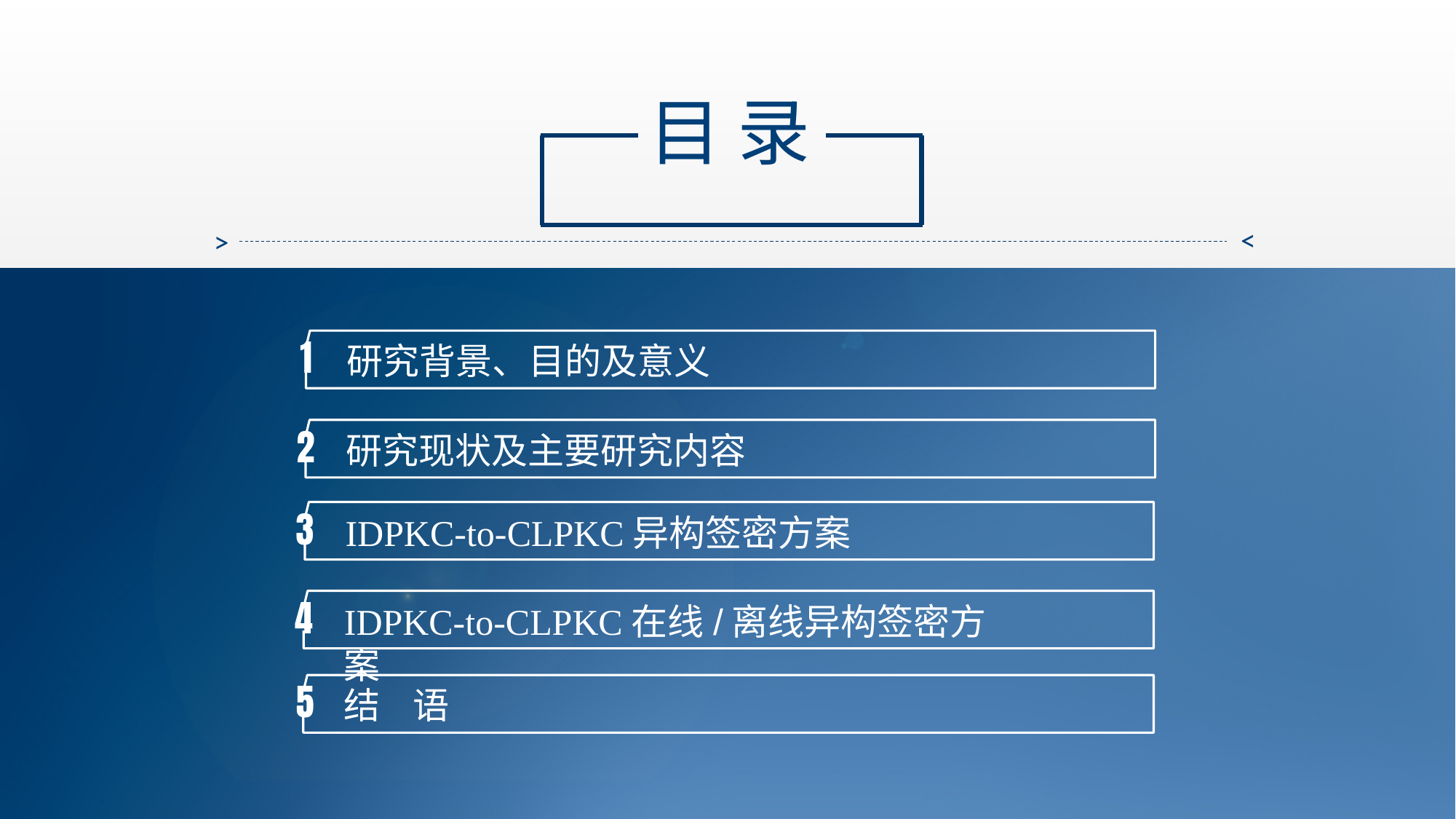

目 录

>
>

1
研究背景、目的及意义
2
研究现状及主要研究内容
3
IDPKC-to-CLPKC异构签密方案
4
IDPKC-to-CLPKC在线/离线异构签密方案
5
结    语